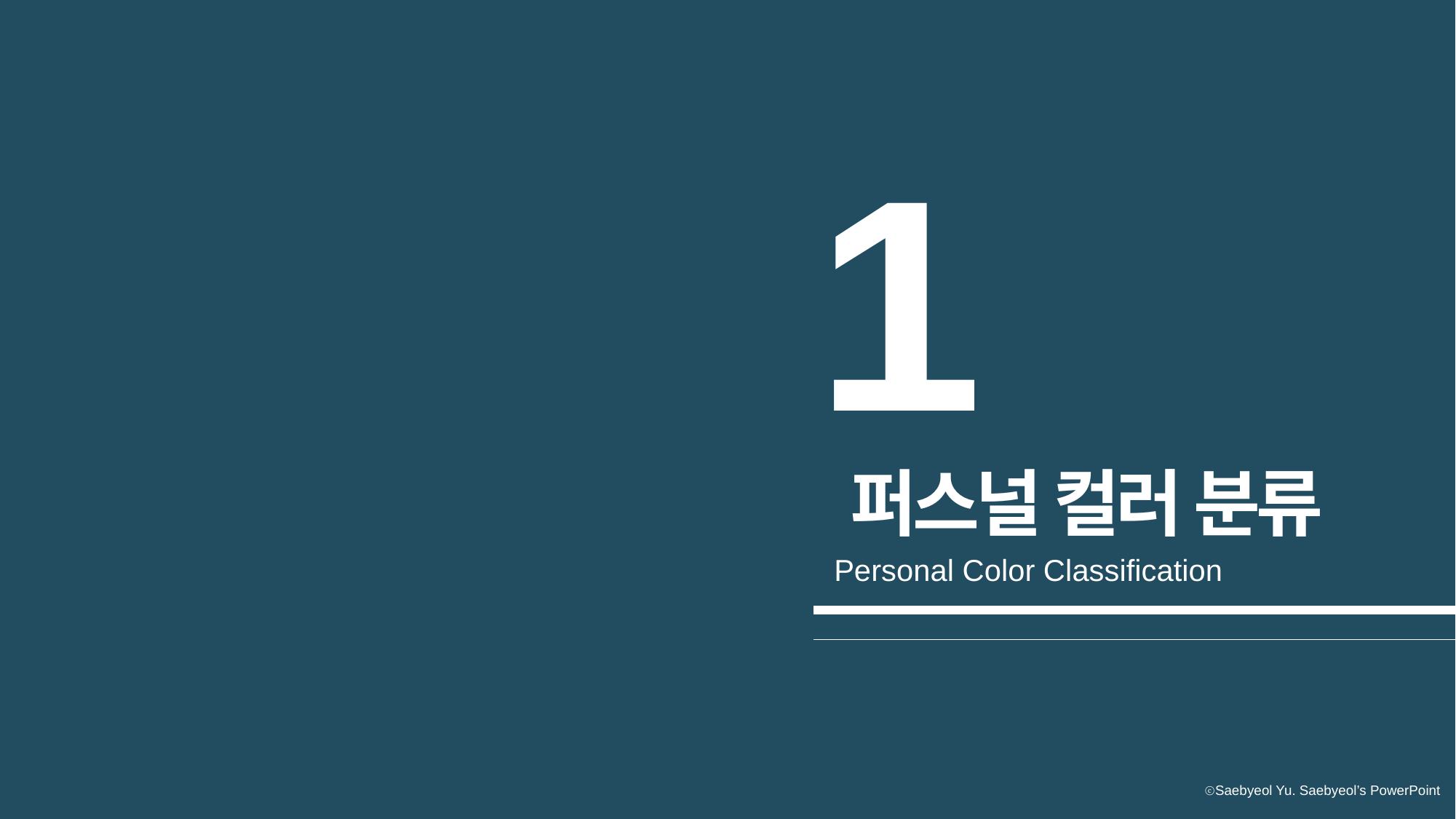

1
퍼스널 컬러 분류
Personal Color Classification